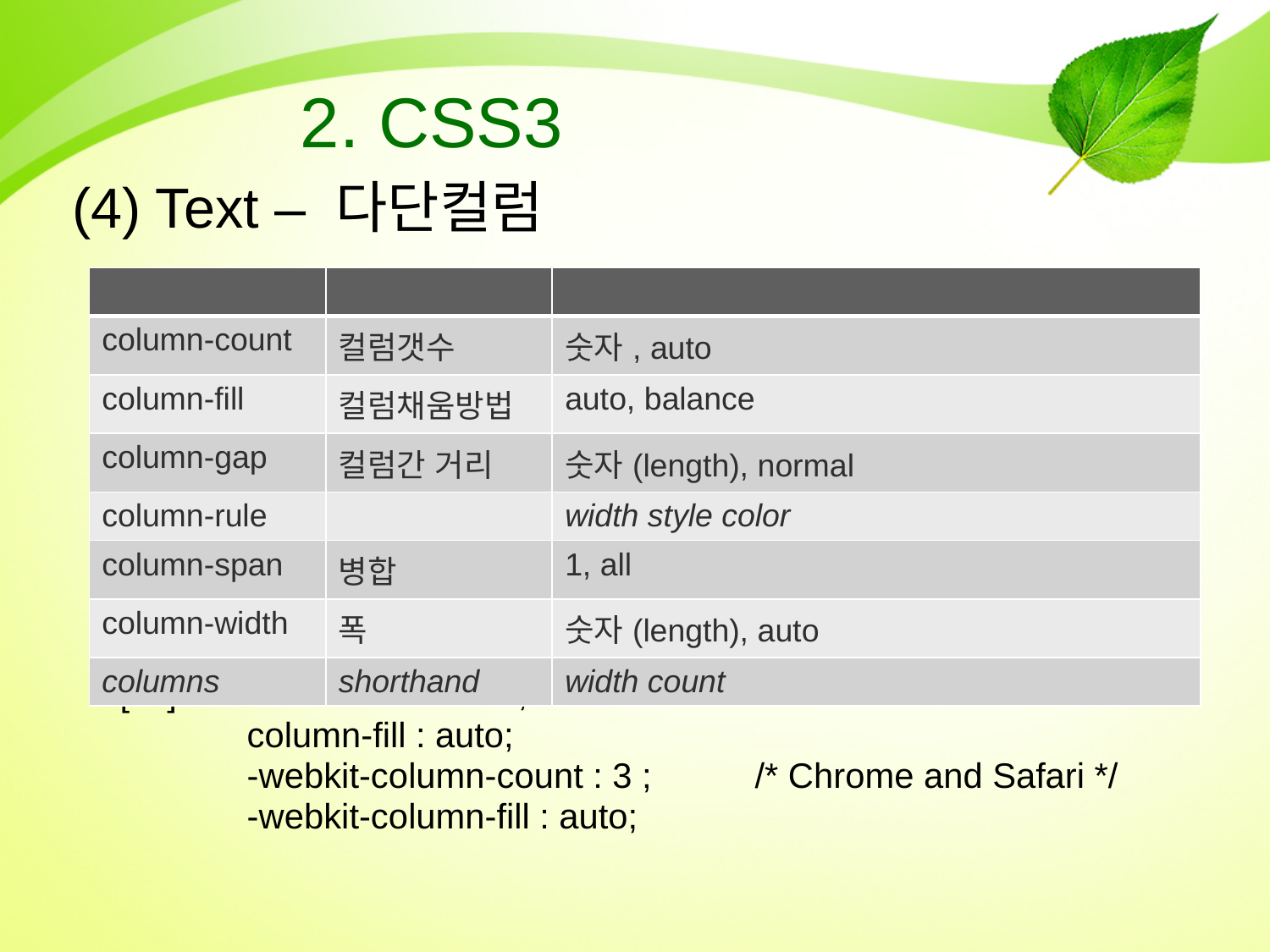

# 2. CSS3
(4) Text – 다단컬럼

	[ex]	column-count : 3 ;
		column-fill : auto;
		-webkit-column-count : 3 ;	/* Chrome and Safari */
		-webkit-column-fill : auto;

|  |  |  |
| --- | --- | --- |
| column-count | 컬럼갯수 | 숫자, auto |
| column-fill | 컬럼채움방법 | auto, balance |
| column-gap | 컬럼간 거리 | 숫자(length), normal |
| column-rule |  | width style color |
| column-span | 병합 | 1, all |
| column-width | 폭 | 숫자(length), auto |
| columns | shorthand | width count |